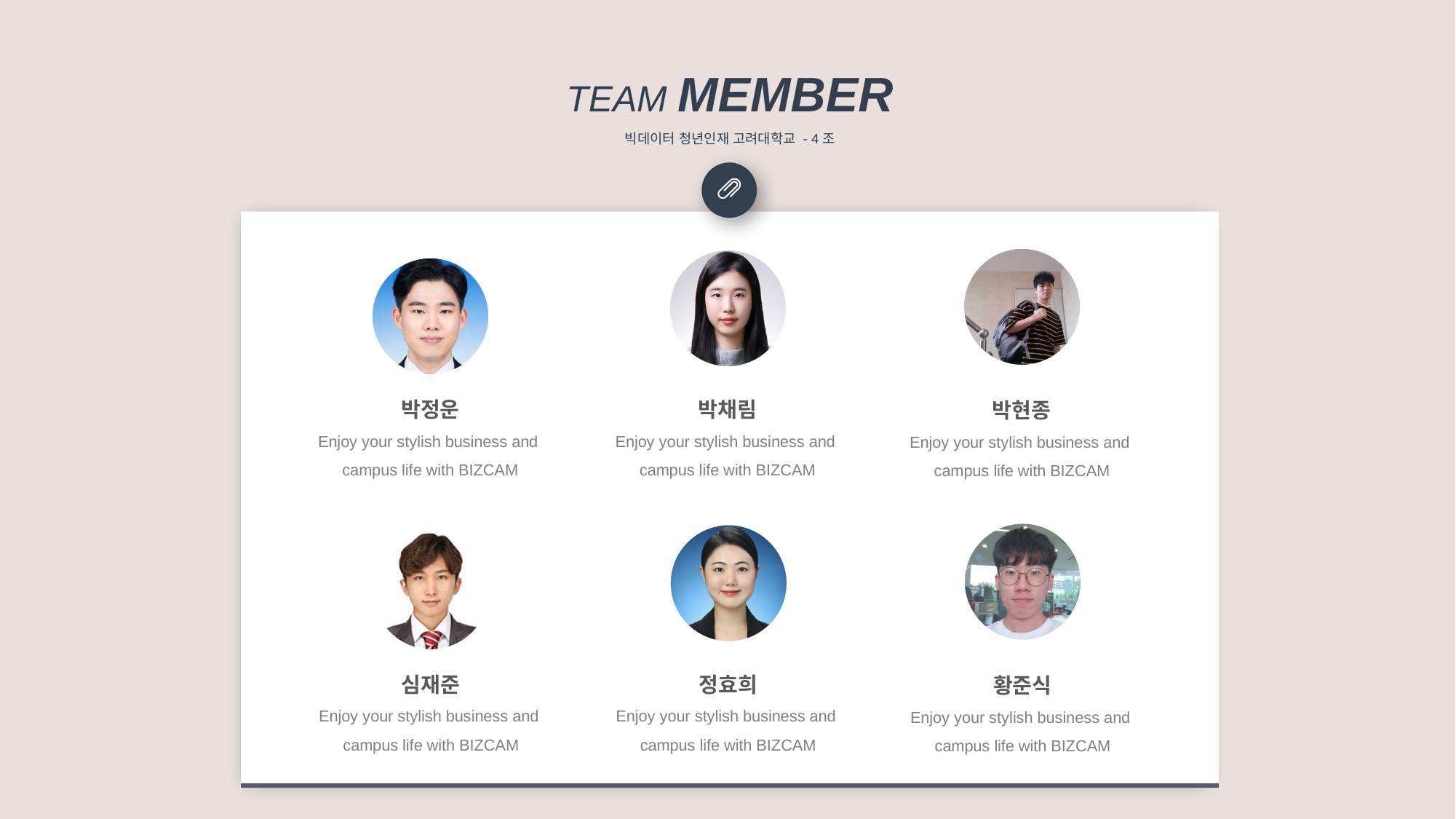

TEAM MEMBER
빅데이터 청년인재 고려대학교 - 4조

박정운
Enjoy your stylish business and
campus life with BIZCAM
박채림
Enjoy your stylish business and
campus life with BIZCAM
박현종
Enjoy your stylish business and
campus life with BIZCAM

심재준
Enjoy your stylish business and
campus life with BIZCAM
정효희
Enjoy your stylish business and
campus life with BIZCAM
황준식
Enjoy your stylish business and
campus life with BIZCAM